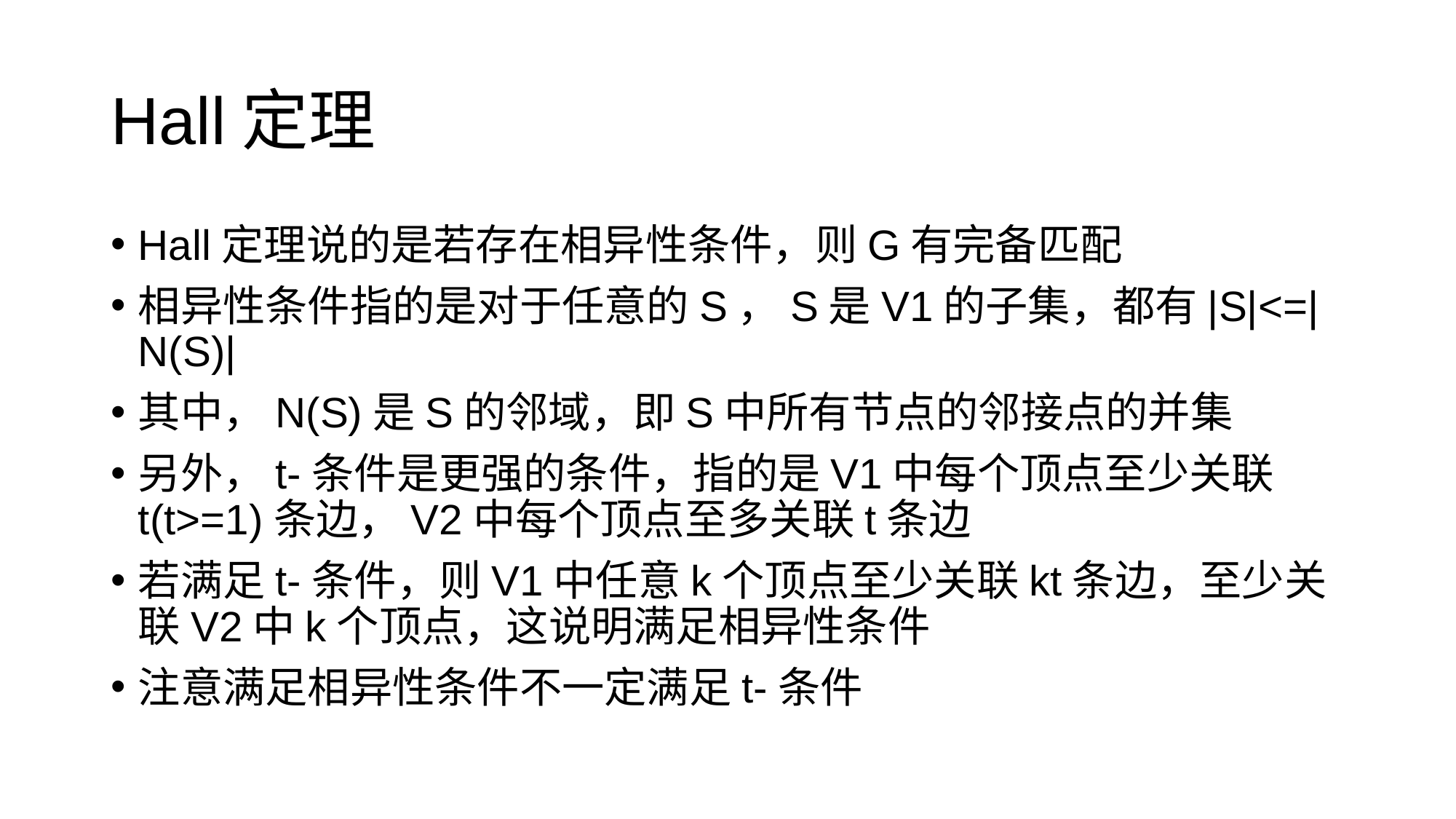

# Hall定理
Hall定理说的是若存在相异性条件，则G有完备匹配
相异性条件指的是对于任意的S，S是V1的子集，都有|S|<=|N(S)|
其中，N(S)是S的邻域，即S中所有节点的邻接点的并集
另外，t-条件是更强的条件，指的是V1中每个顶点至少关联t(t>=1)条边，V2中每个顶点至多关联t条边
若满足t-条件，则V1中任意k个顶点至少关联kt条边，至少关联V2中k个顶点，这说明满足相异性条件
注意满足相异性条件不一定满足t-条件